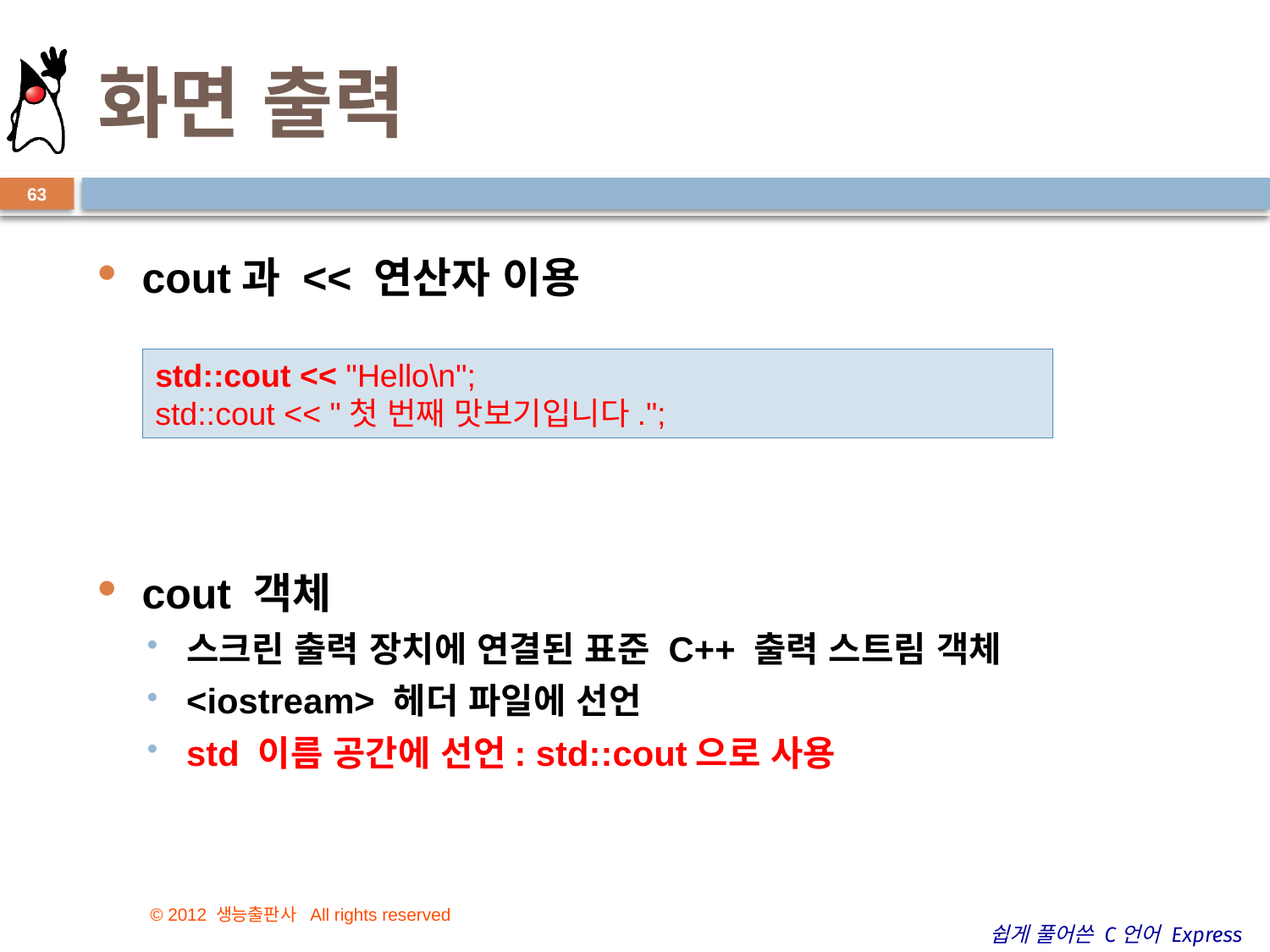

# 화면 출력
63
cout과 << 연산자 이용

cout 객체
스크린 출력 장치에 연결된 표준 C++ 출력 스트림 객체
<iostream> 헤더 파일에 선언
std 이름 공간에 선언: std::cout으로 사용

std::cout << "Hello\n";
std::cout << "첫 번째 맛보기입니다.";